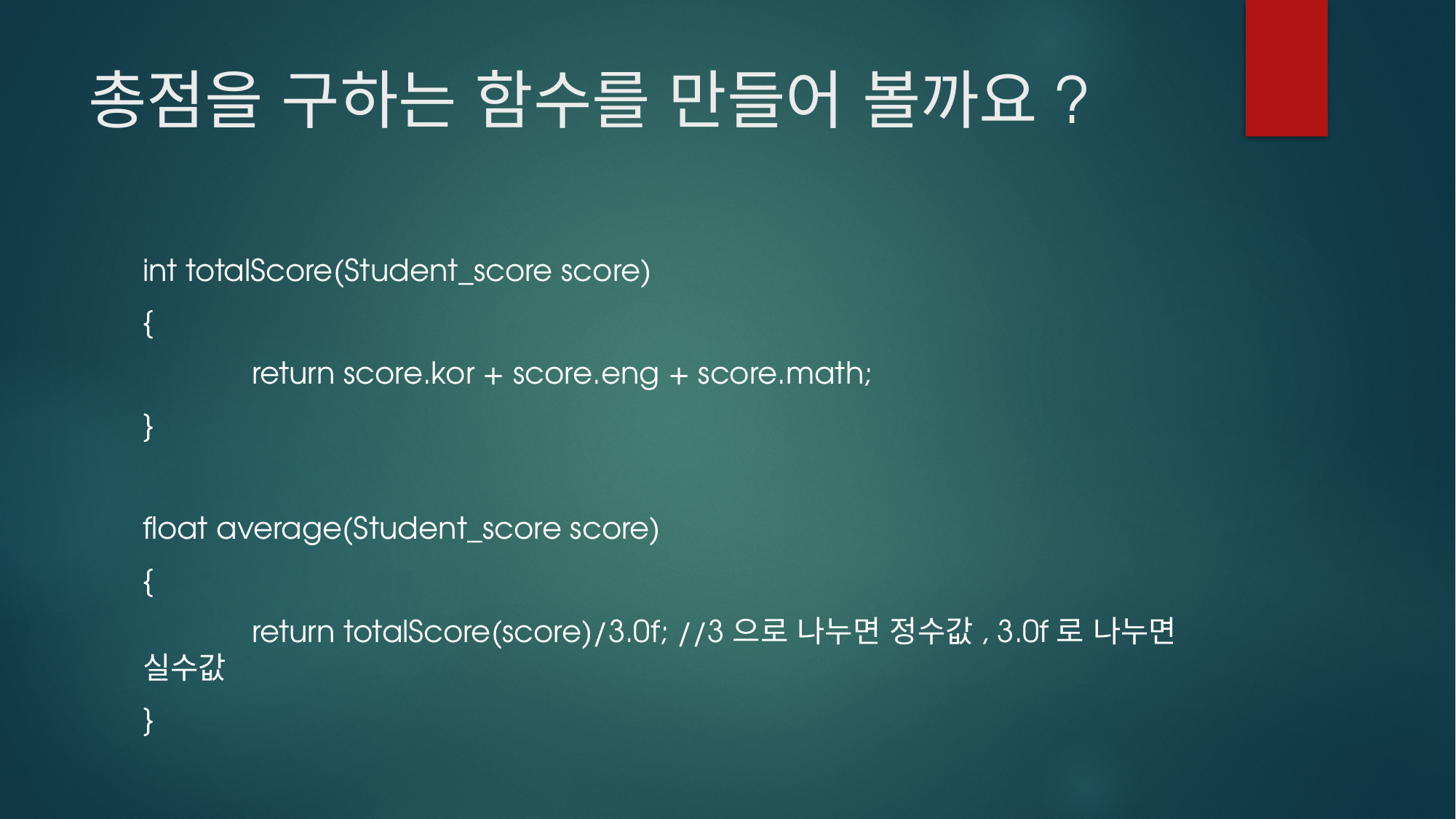

# 총점을 구하는 함수를 만들어 볼까요?
int totalScore(Student_score score)
{
	return score.kor + score.eng + score.math;
}

float average(Student_score score)
{
	return totalScore(score)/3.0f; //3으로 나누면 정수값, 3.0f로 나누면 실수값
}